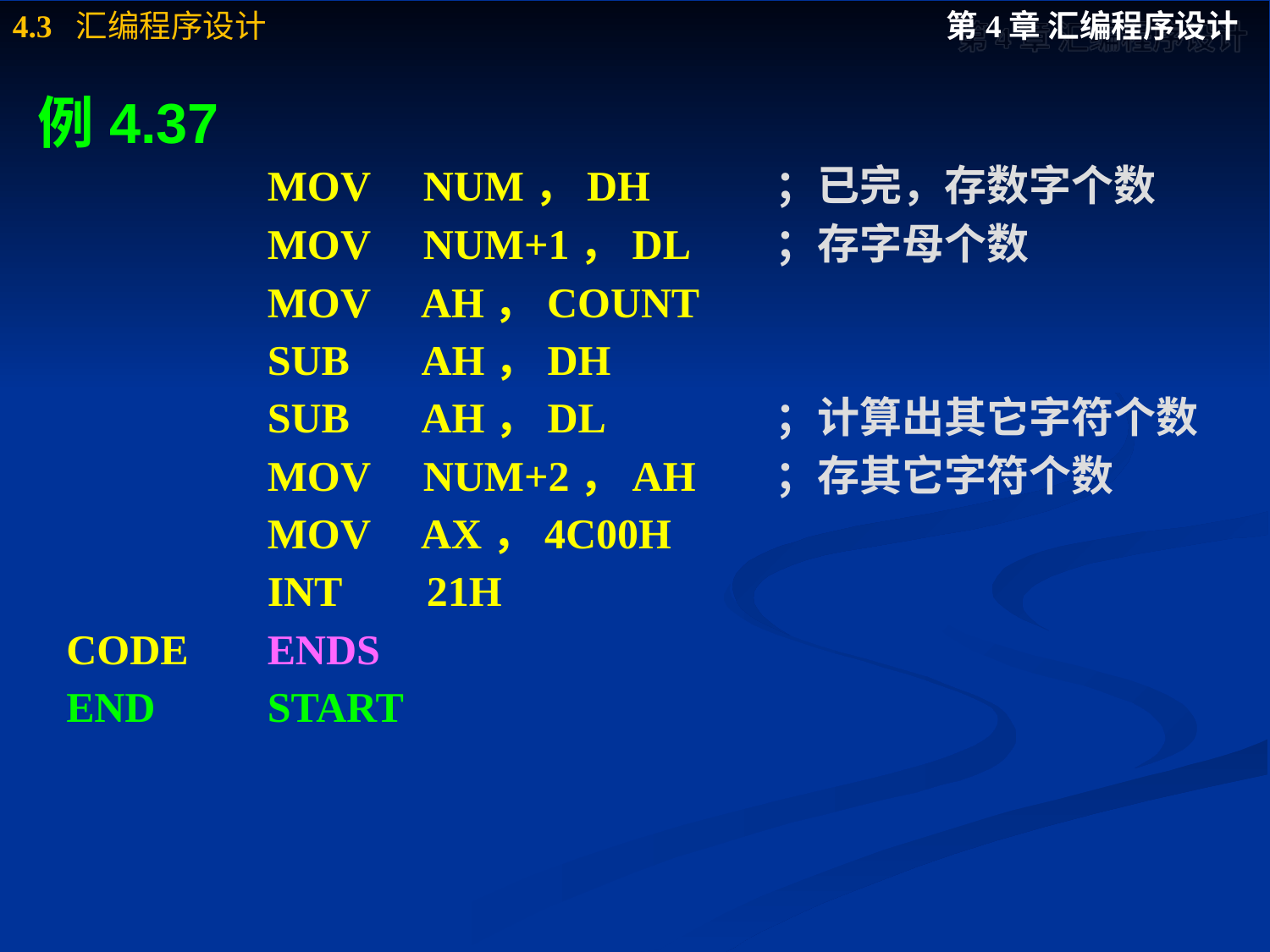

例4.37
		MOV     NUM，DH	；已完，存数字个数
		MOV     NUM+1，DL	；存字母个数
		MOV     AH，COUNT
		SUB       AH，DH
		SUB       AH，DL		；计算出其它字符个数
		MOV     NUM+2，AH	；存其它字符个数
		MOV     AX，4C00H
		INT        21H
CODE	ENDS
END	START